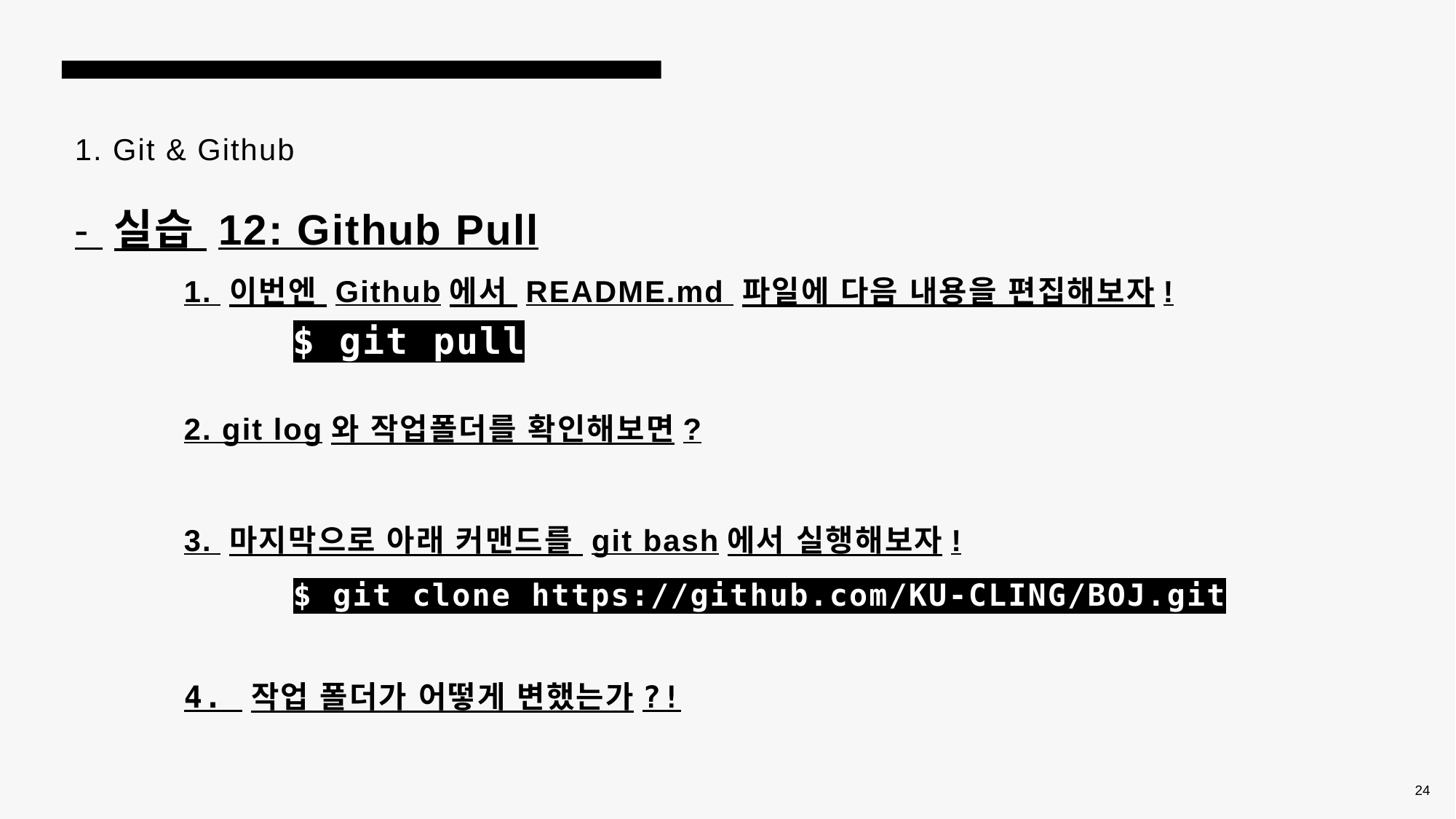

# 1. Git & Github - 실습 12: Github Pull 1. 이번엔 Github에서 README.md 파일에 다음 내용을 편집해보자! $ git pull 2. git log와 작업폴더를 확인해보면? 3. 마지막으로 아래 커맨드를 git bash에서 실행해보자! $ git clone https://github.com/KU-CLING/BOJ.git 4. 작업 폴더가 어떻게 변했는가?!
24